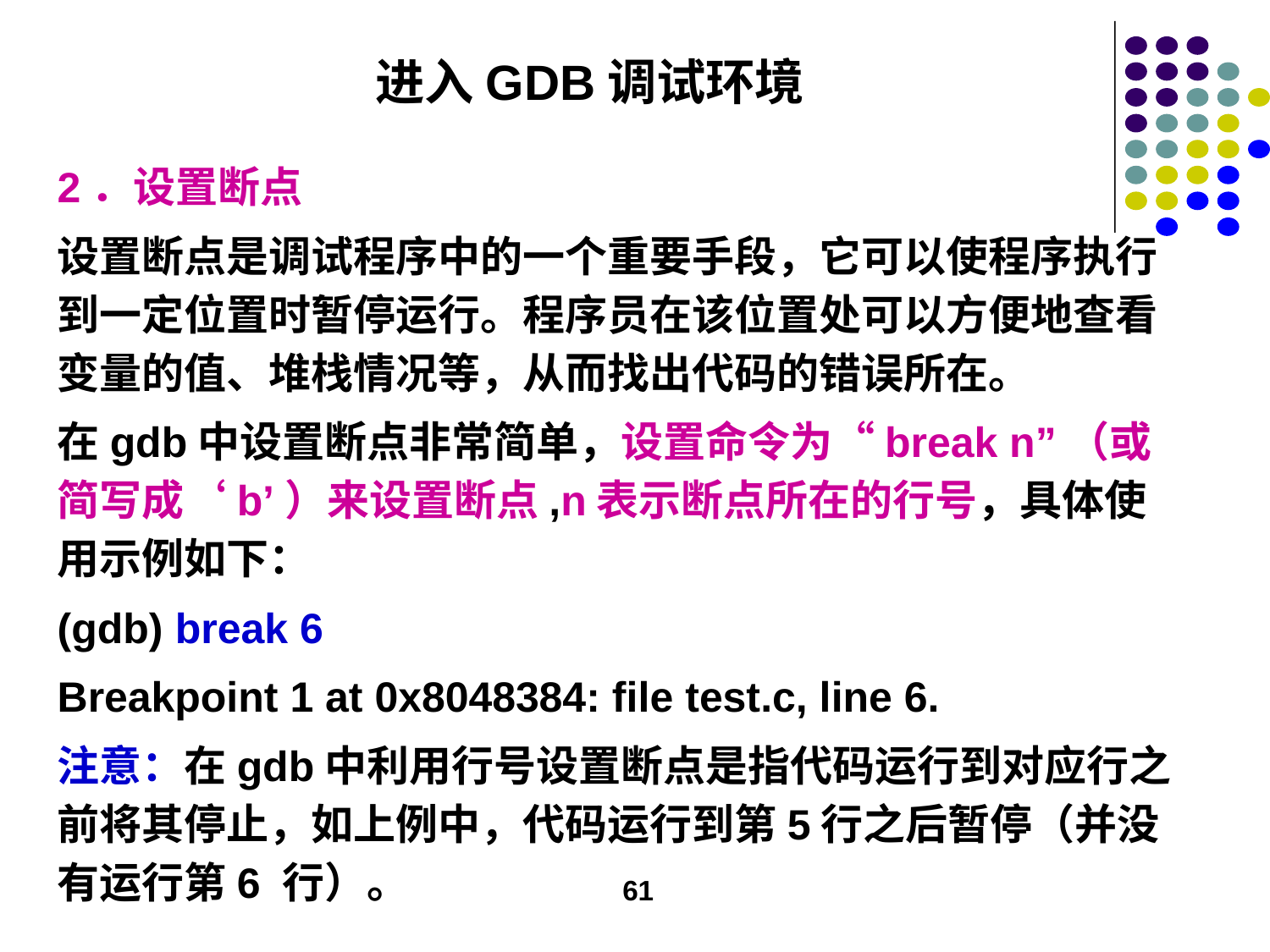

进入GDB调试环境
2．设置断点
设置断点是调试程序中的一个重要手段，它可以使程序执行到一定位置时暂停运行。程序员在该位置处可以方便地查看变量的值、堆栈情况等，从而找出代码的错误所在。
在gdb中设置断点非常简单，设置命令为“break n”（或简写成‘b’）来设置断点,n表示断点所在的行号，具体使用示例如下：
(gdb) break 6
Breakpoint 1 at 0x8048384: file test.c, line 6.
注意：在gdb中利用行号设置断点是指代码运行到对应行之前将其停止，如上例中，代码运行到第5行之后暂停（并没有运行第6 行）。
61